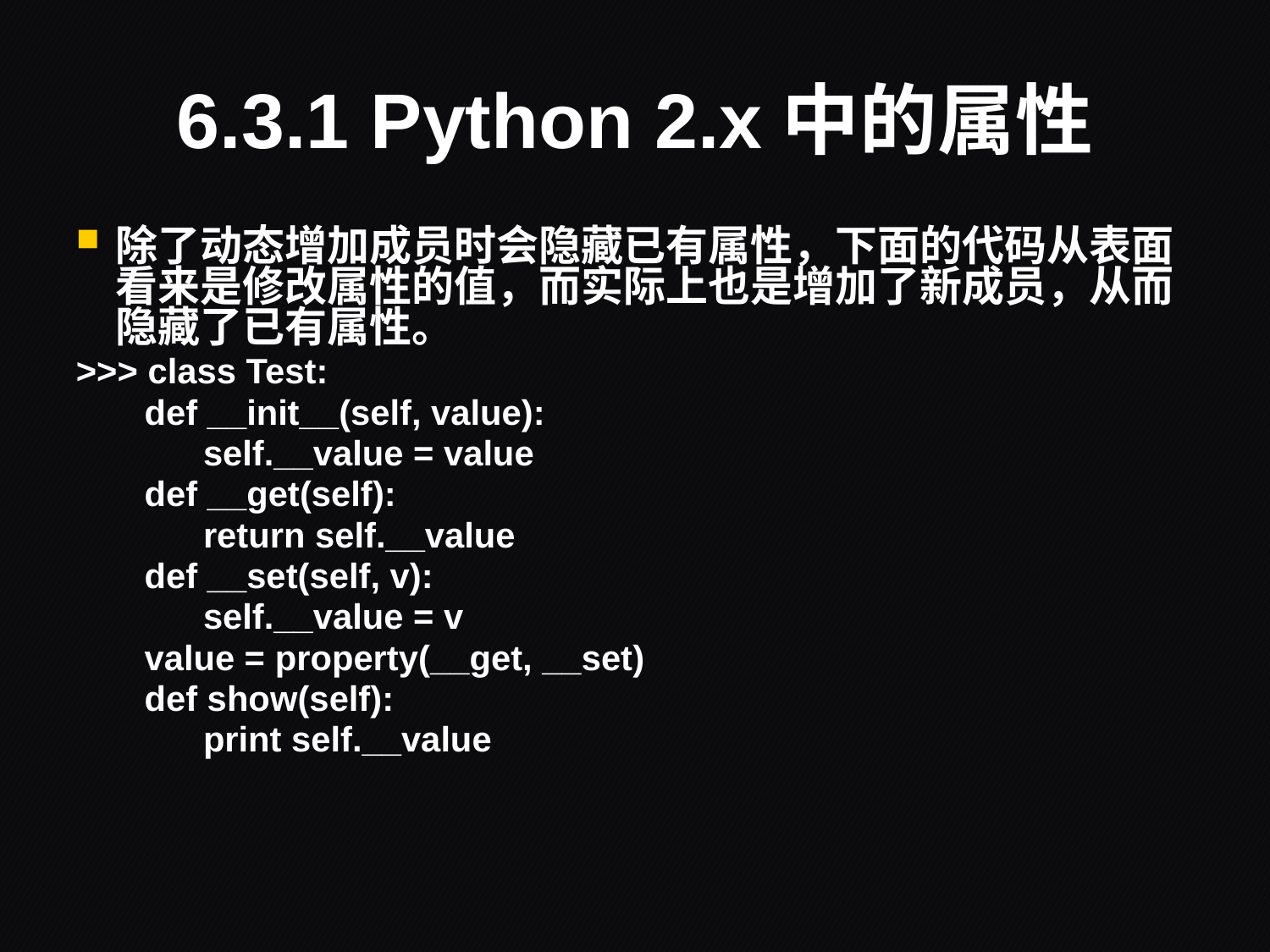

# 6.3.1 Python 2.x中的属性
除了动态增加成员时会隐藏已有属性，下面的代码从表面看来是修改属性的值，而实际上也是增加了新成员，从而隐藏了已有属性。
>>> class Test:
	       def __init__(self, value):
		self.__value = value
	       def __get(self):
		return self.__value
	       def __set(self, v):
		self.__value = v
	       value = property(__get, __set)
	       def show(self):
		print self.__value